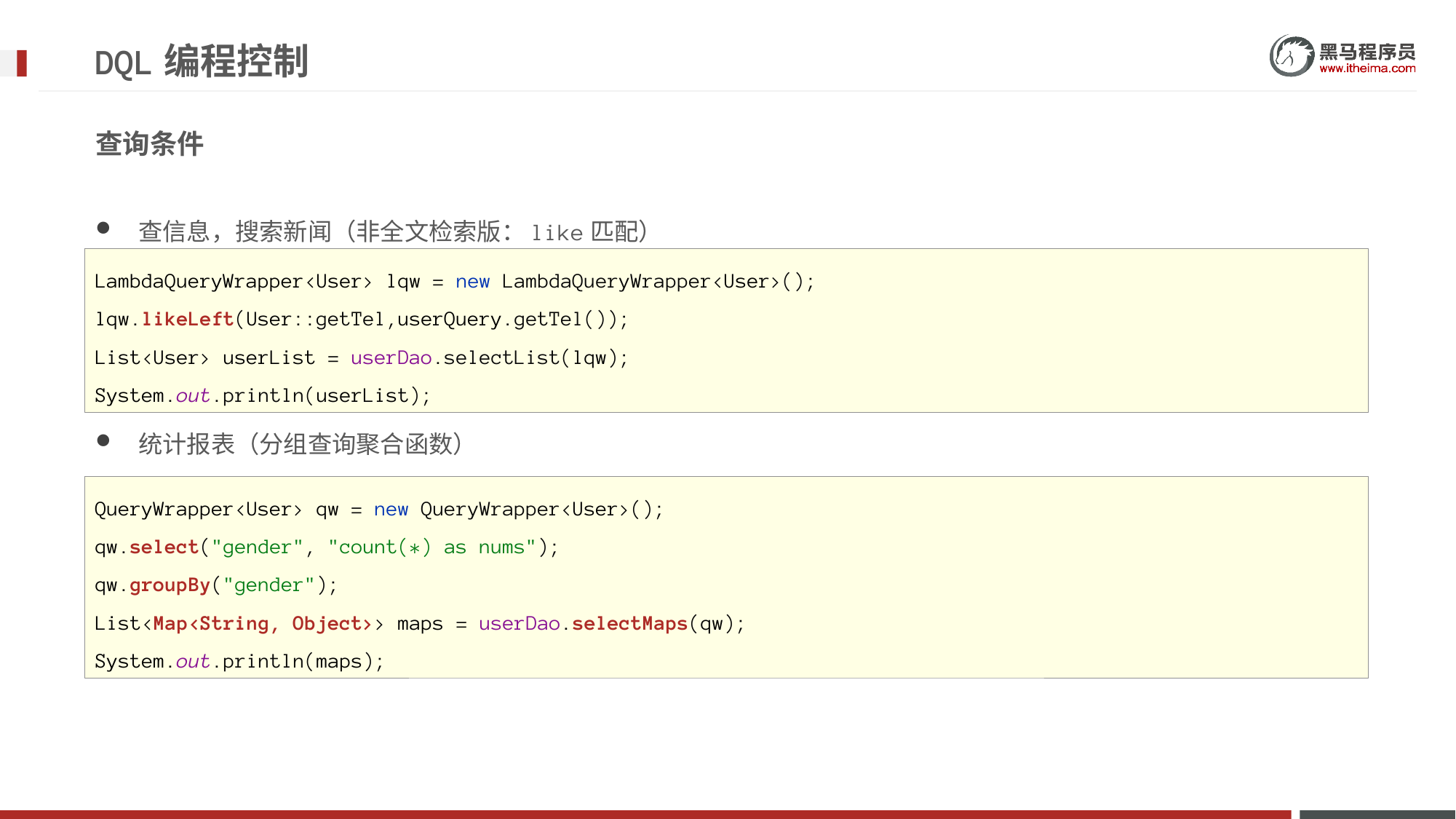

# DQL编程控制
查询条件
查信息，搜索新闻（非全文检索版：like匹配）

统计报表（分组查询聚合函数）
LambdaQueryWrapper<User> lqw = new LambdaQueryWrapper<User>();
lqw.likeLeft(User::getTel,userQuery.getTel());
List<User> userList = userDao.selectList(lqw);
System.out.println(userList);
QueryWrapper<User> qw = new QueryWrapper<User>();
qw.select("gender", "count(*) as nums");
qw.groupBy("gender");
List<Map<String, Object>> maps = userDao.selectMaps(qw);
System.out.println(maps);